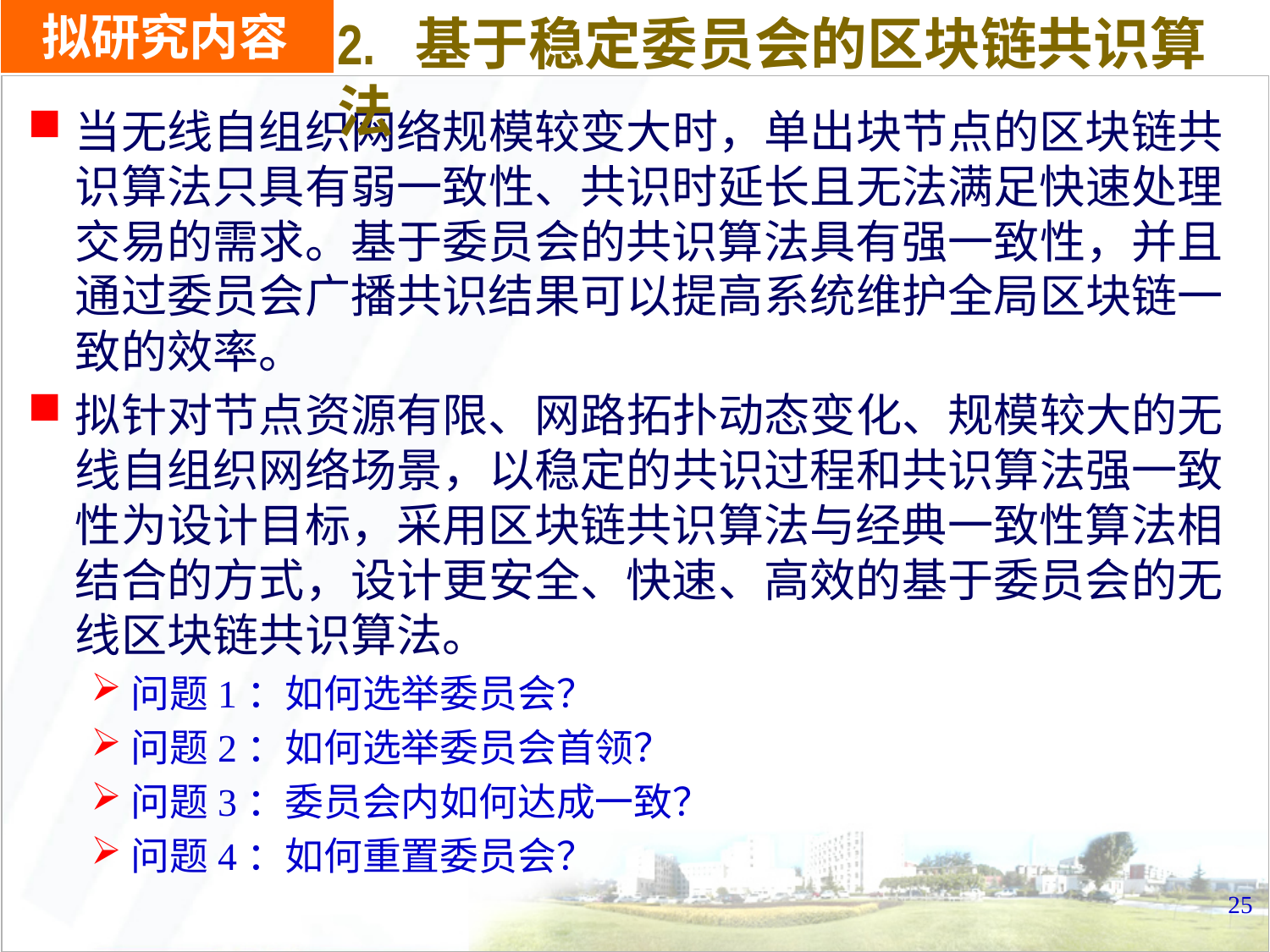

# 拟研究内容
2.  基于稳定委员会的区块链共识算法

当无线自组织网络规模较变大时，单出块节点的区块链共识算法只具有弱一致性、共识时延长且无法满足快速处理交易的需求。基于委员会的共识算法具有强一致性，并且通过委员会广播共识结果可以提高系统维护全局区块链一致的效率。
拟针对节点资源有限、网路拓扑动态变化、规模较大的无线自组织网络场景，以稳定的共识过程和共识算法强一致性为设计目标，采用区块链共识算法与经典一致性算法相结合的方式，设计更安全、快速、高效的基于委员会的无线区块链共识算法。
问题1：如何选举委员会？
问题2：如何选举委员会首领？
问题3：委员会内如何达成一致？
问题4：如何重置委员会？

25